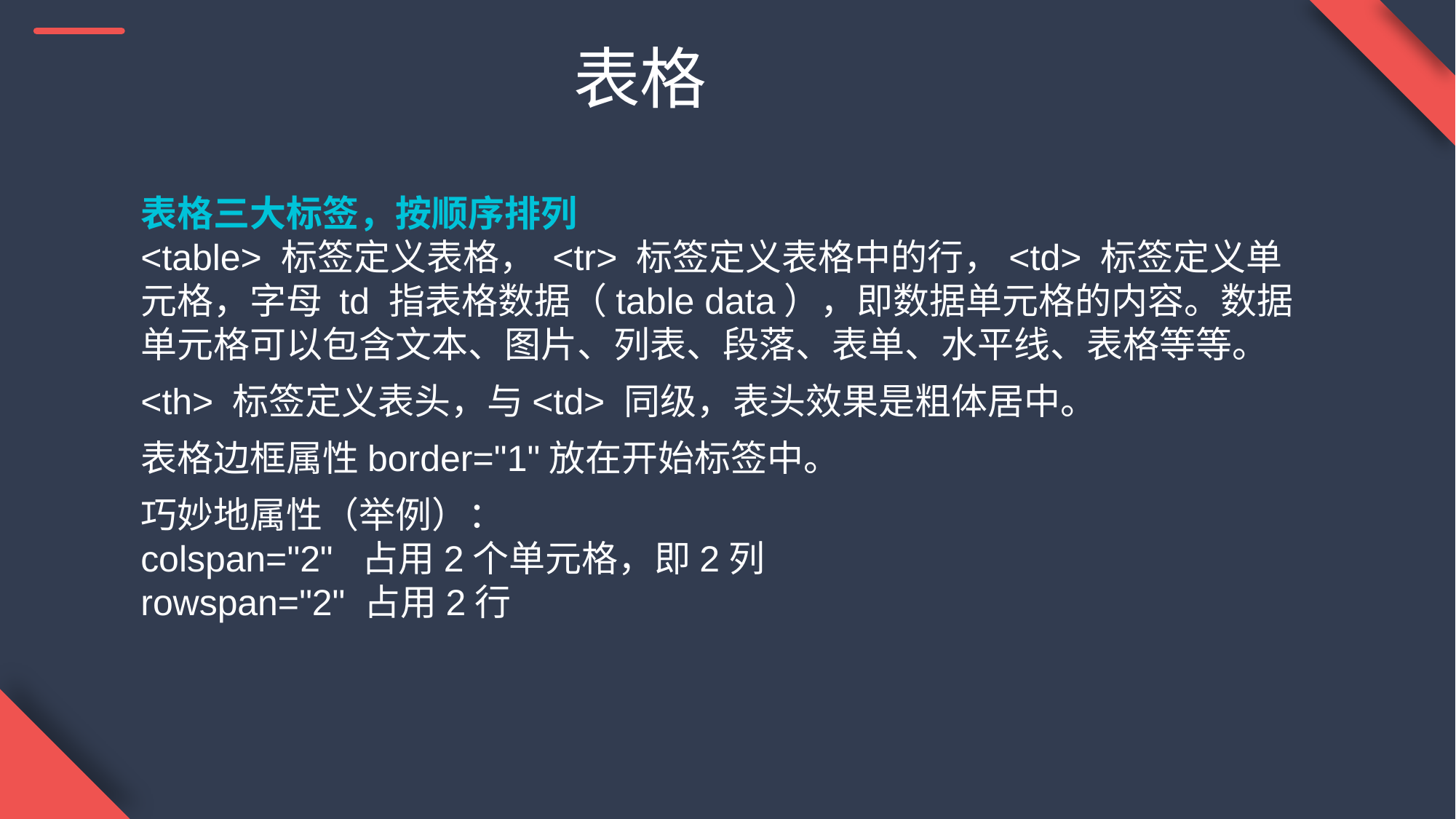

表格
表格三大标签，按顺序排列
<table> 标签定义表格， <tr> 标签定义表格中的行，<td> 标签定义单元格，字母 td 指表格数据（table data），即数据单元格的内容。数据单元格可以包含文本、图片、列表、段落、表单、水平线、表格等等。
<th> 标签定义表头，与<td> 同级，表头效果是粗体居中。
表格边框属性border="1"放在开始标签中。
巧妙地属性（举例）：
colspan="2"  占用2个单元格，即2列
rowspan="2" 占用2行